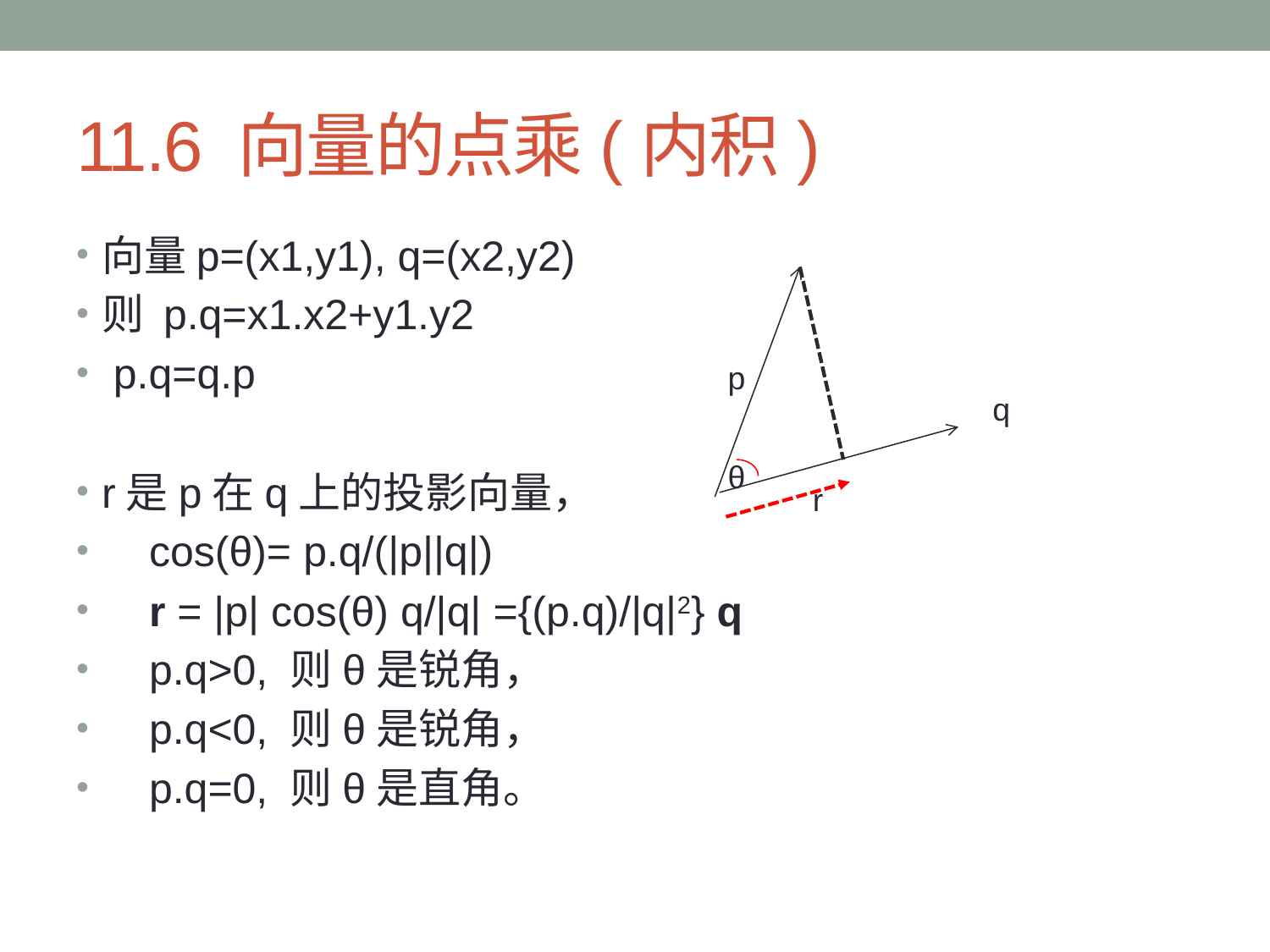

# 11.6 向量的点乘(内积)
向量p=(x1,y1), q=(x2,y2)
则 p.q=x1.x2+y1.y2
 p.q=q.p

r是p在q上的投影向量，
    cos(θ)= p.q/(|p||q|)
    r = |p| cos(θ) q/|q| ={(p.q)/|q|2} q
    p.q>0, 则θ是锐角，
    p.q<0, 则θ是锐角，
    p.q=0, 则θ是直角。
p
q
θ

r